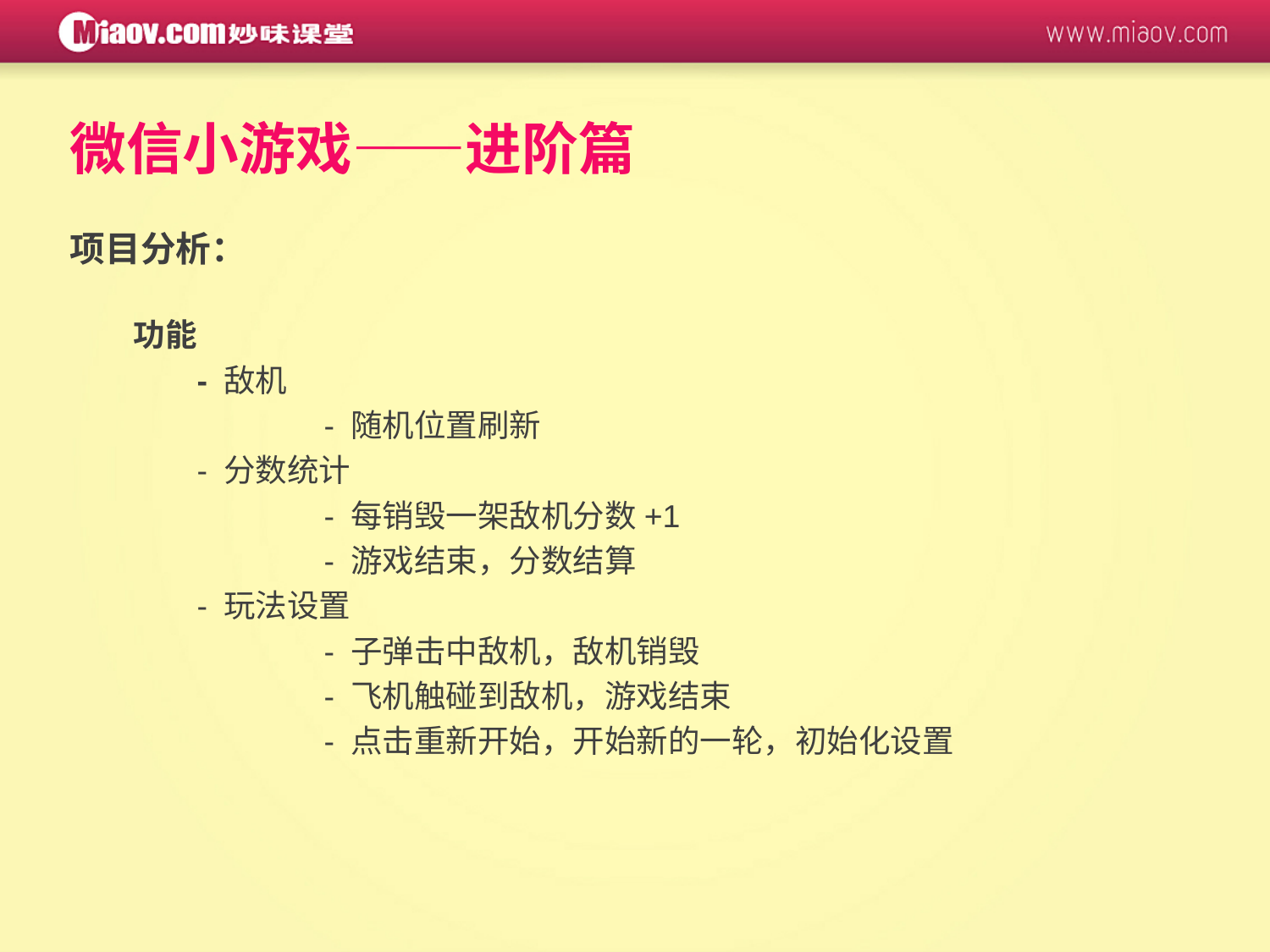

微信小游戏——进阶篇

项目分析：
功能
	- 敌机
		- 随机位置刷新
	- 分数统计
		- 每销毁一架敌机分数+1
		- 游戏结束，分数结算
	- 玩法设置
		- 子弹击中敌机，敌机销毁
		- 飞机触碰到敌机，游戏结束
		- 点击重新开始，开始新的一轮，初始化设置